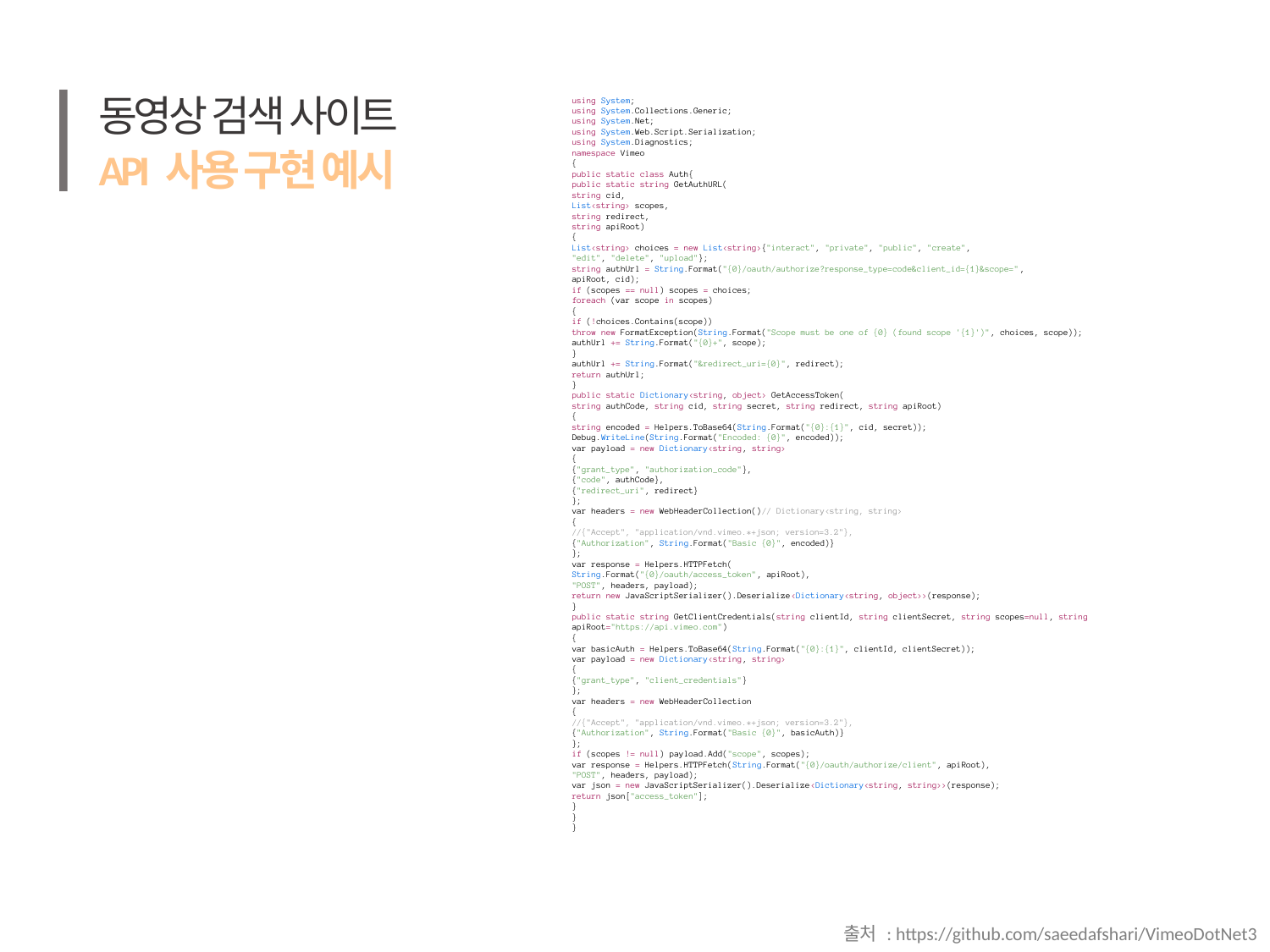

동영상 검색 사이트

using System;
using System.Collections.Generic;
using System.Net;
using System.Web.Script.Serialization;
using System.Diagnostics;
namespace Vimeo
{
public static class Auth{
public static string GetAuthURL(
string cid,
List<string> scopes,
string redirect,
string apiRoot)
{
List<string> choices = new List<string>{"interact", "private", "public", "create",
"edit", "delete", "upload"};
string authUrl = String.Format("{0}/oauth/authorize?response_type=code&client_id={1}&scope=",
apiRoot, cid);
if (scopes == null) scopes = choices;
foreach (var scope in scopes)
{
if (!choices.Contains(scope))
throw new FormatException(String.Format("Scope must be one of {0} (found scope '{1}')", choices, scope));
authUrl += String.Format("{0}+", scope);
}
authUrl += String.Format("&redirect_uri={0}", redirect);
return authUrl;
}
public static Dictionary<string, object> GetAccessToken(
string authCode, string cid, string secret, string redirect, string apiRoot)
{
string encoded = Helpers.ToBase64(String.Format("{0}:{1}", cid, secret));
Debug.WriteLine(String.Format("Encoded: {0}", encoded));
var payload = new Dictionary<string, string>
{
{"grant_type", "authorization_code"},
{"code", authCode},
{"redirect_uri", redirect}
};
var headers = new WebHeaderCollection()// Dictionary<string, string>
{
//{"Accept", "application/vnd.vimeo.*+json; version=3.2"},
{"Authorization", String.Format("Basic {0}", encoded)}
};
var response = Helpers.HTTPFetch(
String.Format("{0}/oauth/access_token", apiRoot),
"POST", headers, payload);
return new JavaScriptSerializer().Deserialize<Dictionary<string, object>>(response);
}
public static string GetClientCredentials(string clientId, string clientSecret, string scopes=null, string apiRoot="https://api.vimeo.com")
{
var basicAuth = Helpers.ToBase64(String.Format("{0}:{1}", clientId, clientSecret));
var payload = new Dictionary<string, string>
{
{"grant_type", "client_credentials"}
};
var headers = new WebHeaderCollection
{
//{"Accept", "application/vnd.vimeo.*+json; version=3.2"},
{"Authorization", String.Format("Basic {0}", basicAuth)}
};
if (scopes != null) payload.Add("scope", scopes);
var response = Helpers.HTTPFetch(String.Format("{0}/oauth/authorize/client", apiRoot),
"POST", headers, payload);
var json = new JavaScriptSerializer().Deserialize<Dictionary<string, string>>(response);
return json["access_token"];
}
}
}
API 사용 구현 예시
출처 : https://github.com/saeedafshari/VimeoDotNet3